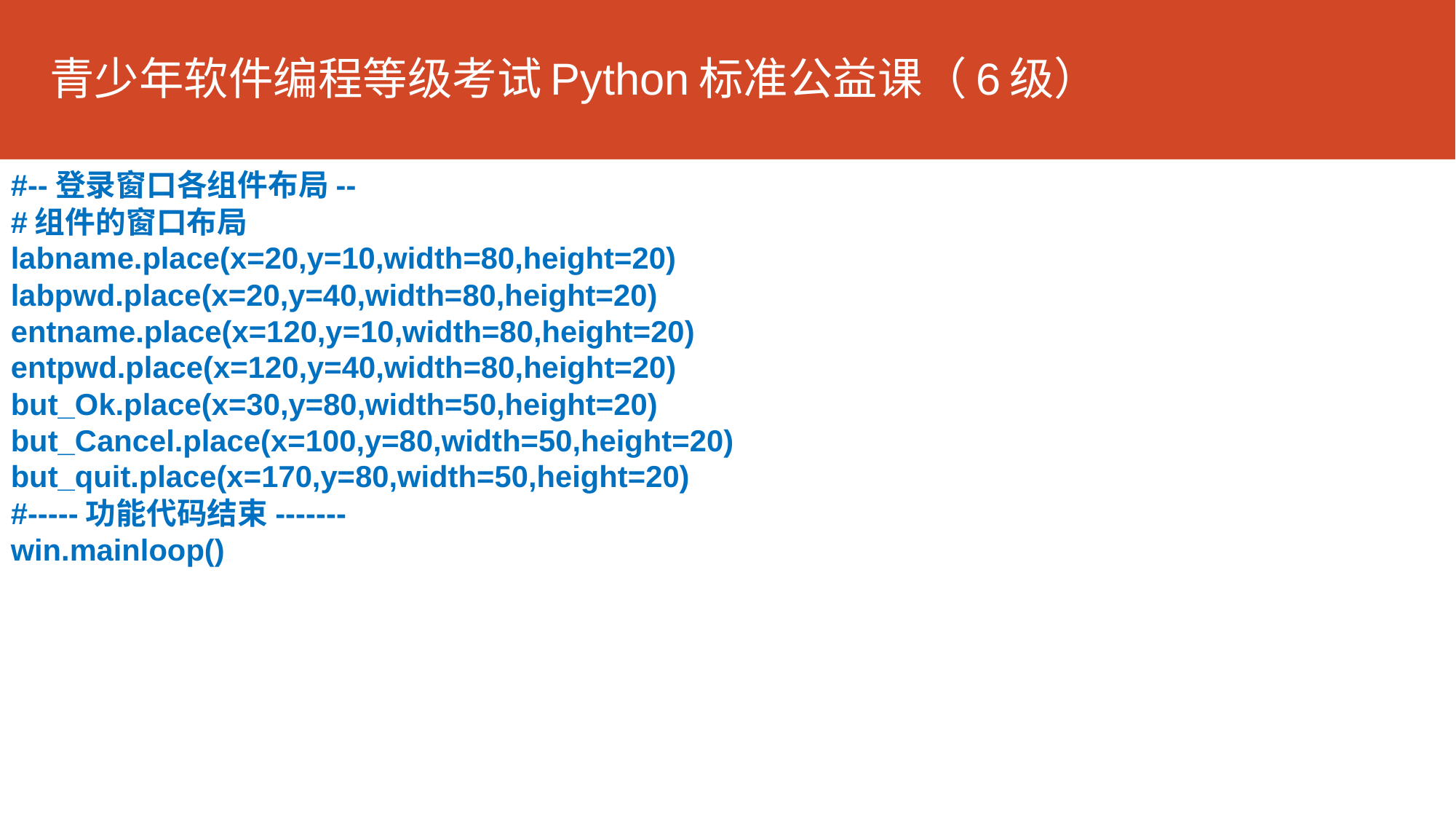

青少年软件编程等级考试Python标准公益课（6级）
#--登录窗口各组件布局--
#组件的窗口布局
labname.place(x=20,y=10,width=80,height=20)
labpwd.place(x=20,y=40,width=80,height=20)
entname.place(x=120,y=10,width=80,height=20)
entpwd.place(x=120,y=40,width=80,height=20)
but_Ok.place(x=30,y=80,width=50,height=20)
but_Cancel.place(x=100,y=80,width=50,height=20)
but_quit.place(x=170,y=80,width=50,height=20)
#-----功能代码结束-------
win.mainloop()